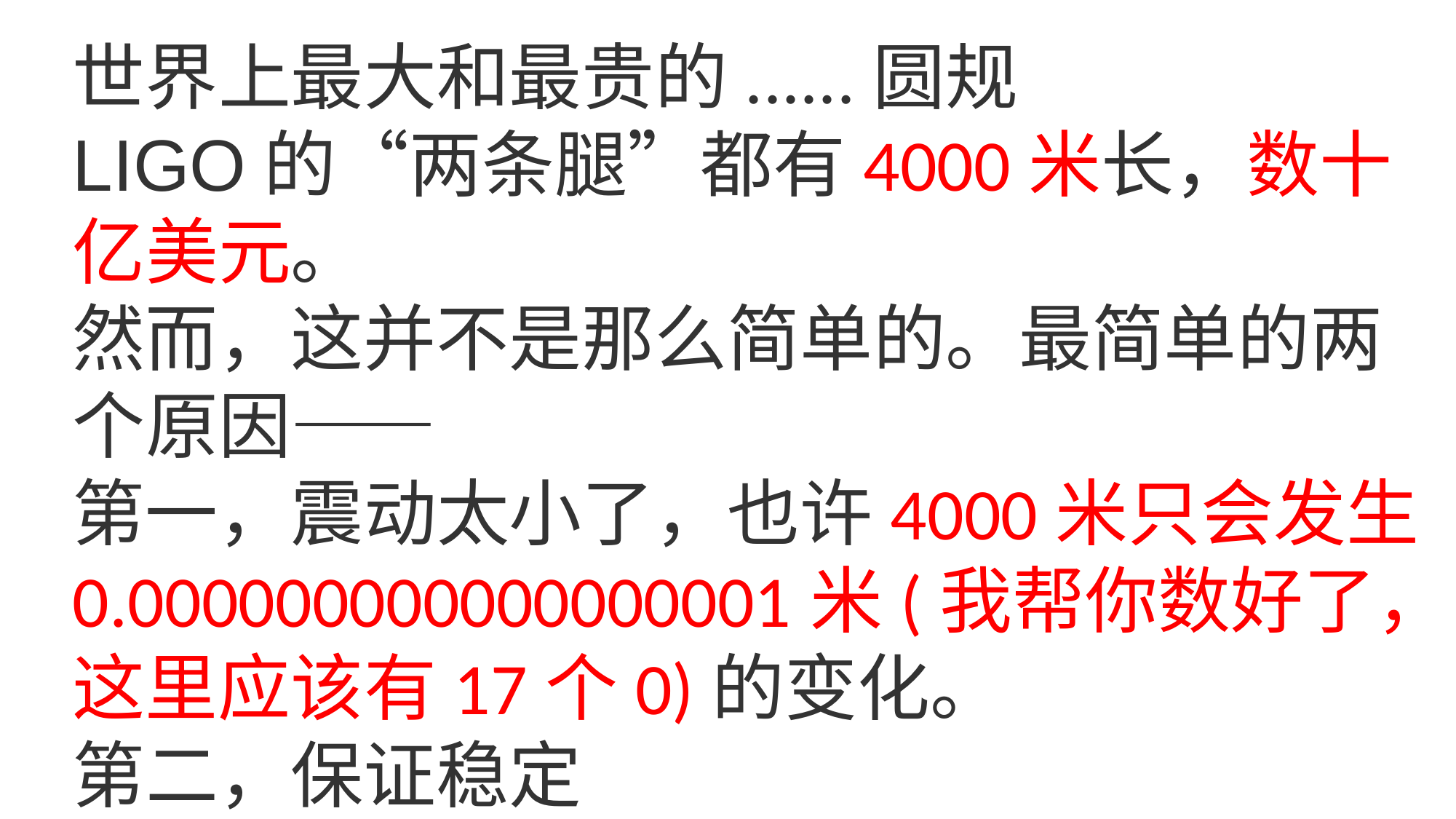

世界上最大和最贵的......圆规
LIGO的“两条腿”都有4000米长，数十亿美元。
然而，这并不是那么简单的。最简单的两个原因——
第一，震动太小了，也许4000米只会发生0.000000000000000001米(我帮你数好了，这里应该有17个0)的变化。
第二，保证稳定